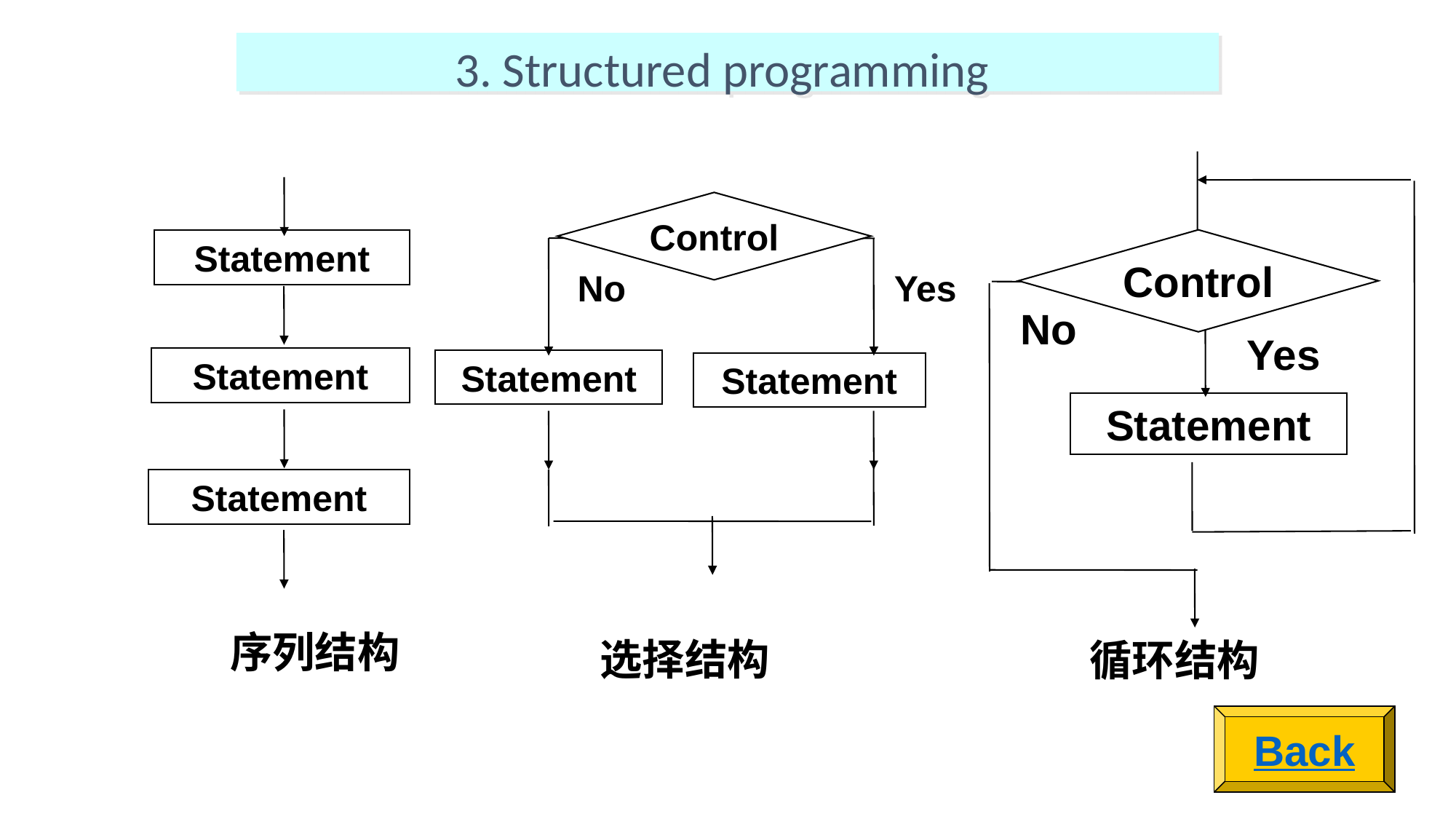

3. Structured programming

Control

No

Yes
Statement

Statement

Statement

Statement

Control

No
Yes
Statement
Statement

序列结构
选择结构
循环结构
Back